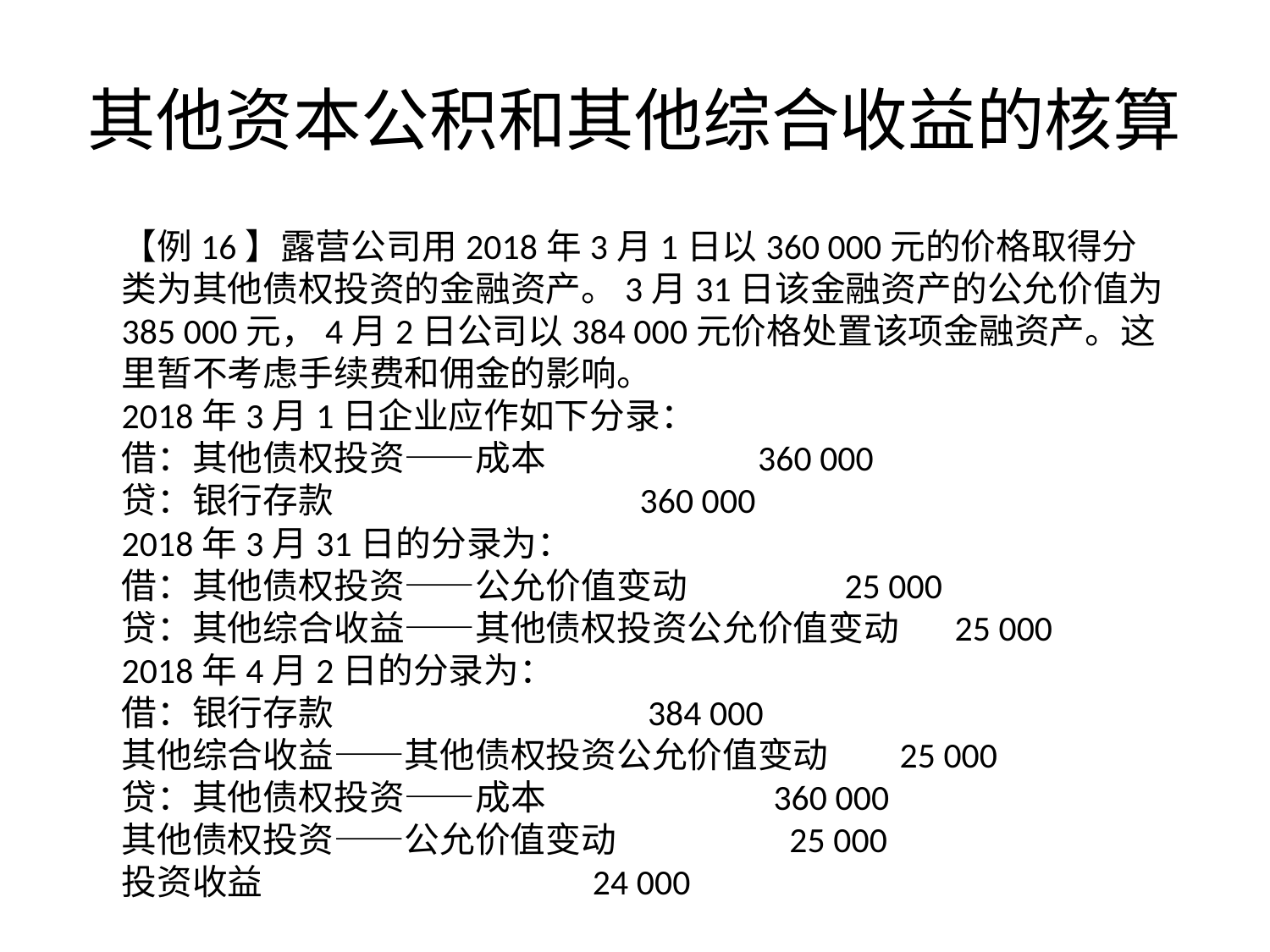

# 其他资本公积和其他综合收益的核算
【例16】露营公司用2018年3月1日以360 000元的价格取得分类为其他债权投资的金融资产。3月31日该金融资产的公允价值为385 000元，4月2日公司以384 000元价格处置该项金融资产。这里暂不考虑手续费和佣金的影响。
2018年3月1日企业应作如下分录：
借：其他债权投资——成本                          360 000
贷：银行存款                                      360 000
2018年3月31日的分录为：
借：其他债权投资——公允价值变动                   25 000
贷：其他综合收益——其他债权投资公允价值变动      25 000
2018年4月2日的分录为：
借：银行存款                                       384 000
其他综合收益——其他债权投资公允价值变动        25 000
贷：其他债权投资——成本                            360 000
其他债权投资——公允价值变动                     25 000
投资收益                                         24 000